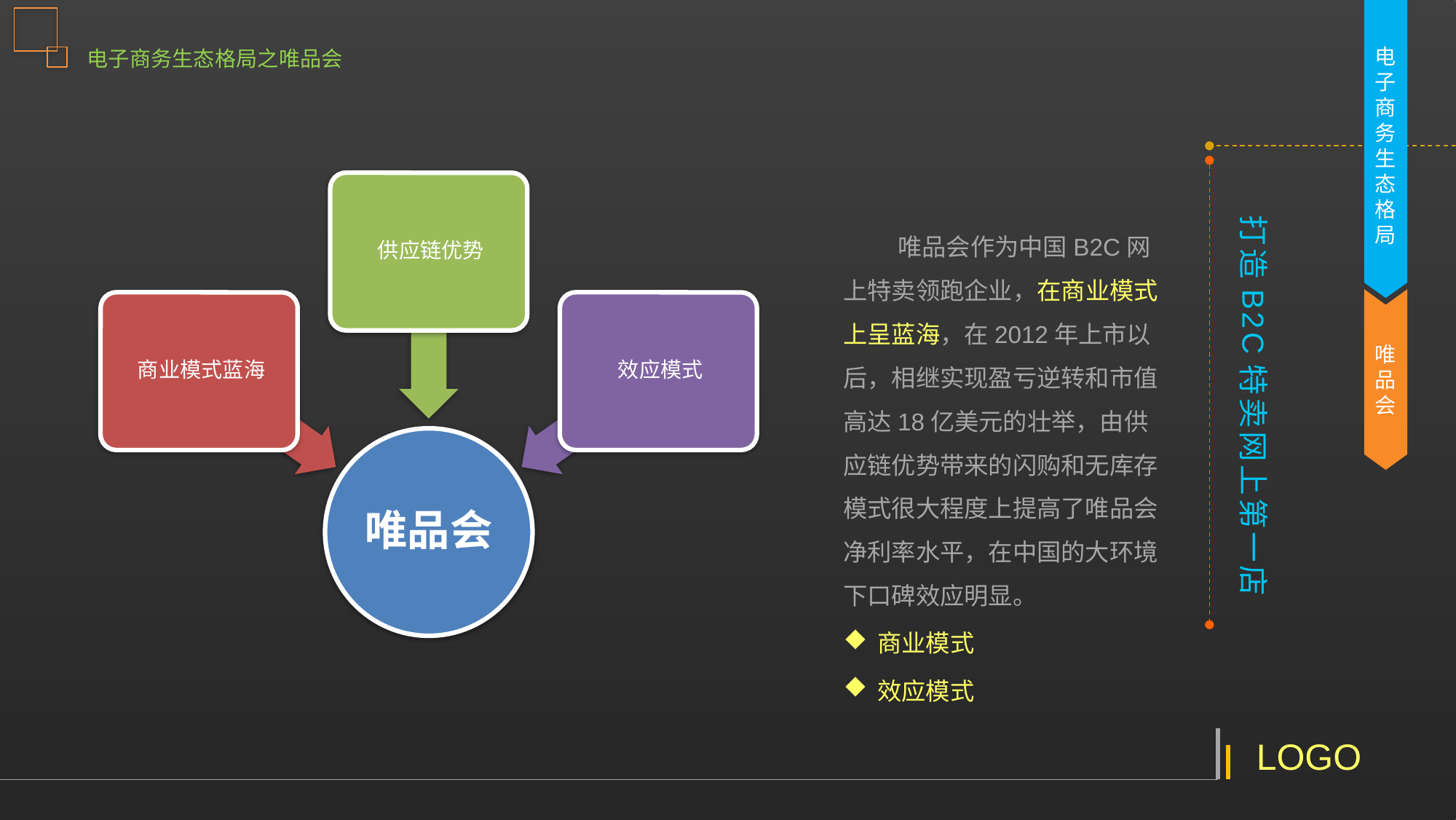

电子商务生态格局之唯品会
电子商务生态格局
唯品会
商业模式蓝海
供应链优势
效应模式
打造B2C特卖网上第一店
唯品会作为中国B2C网上特卖领跑企业，在商业模式上呈蓝海，在2012年上市以后，相继实现盈亏逆转和市值高达18亿美元的壮举，由供应链优势带来的闪购和无库存模式很大程度上提高了唯品会净利率水平，在中国的大环境下口碑效应明显。
商业模式
效应模式
唯品会